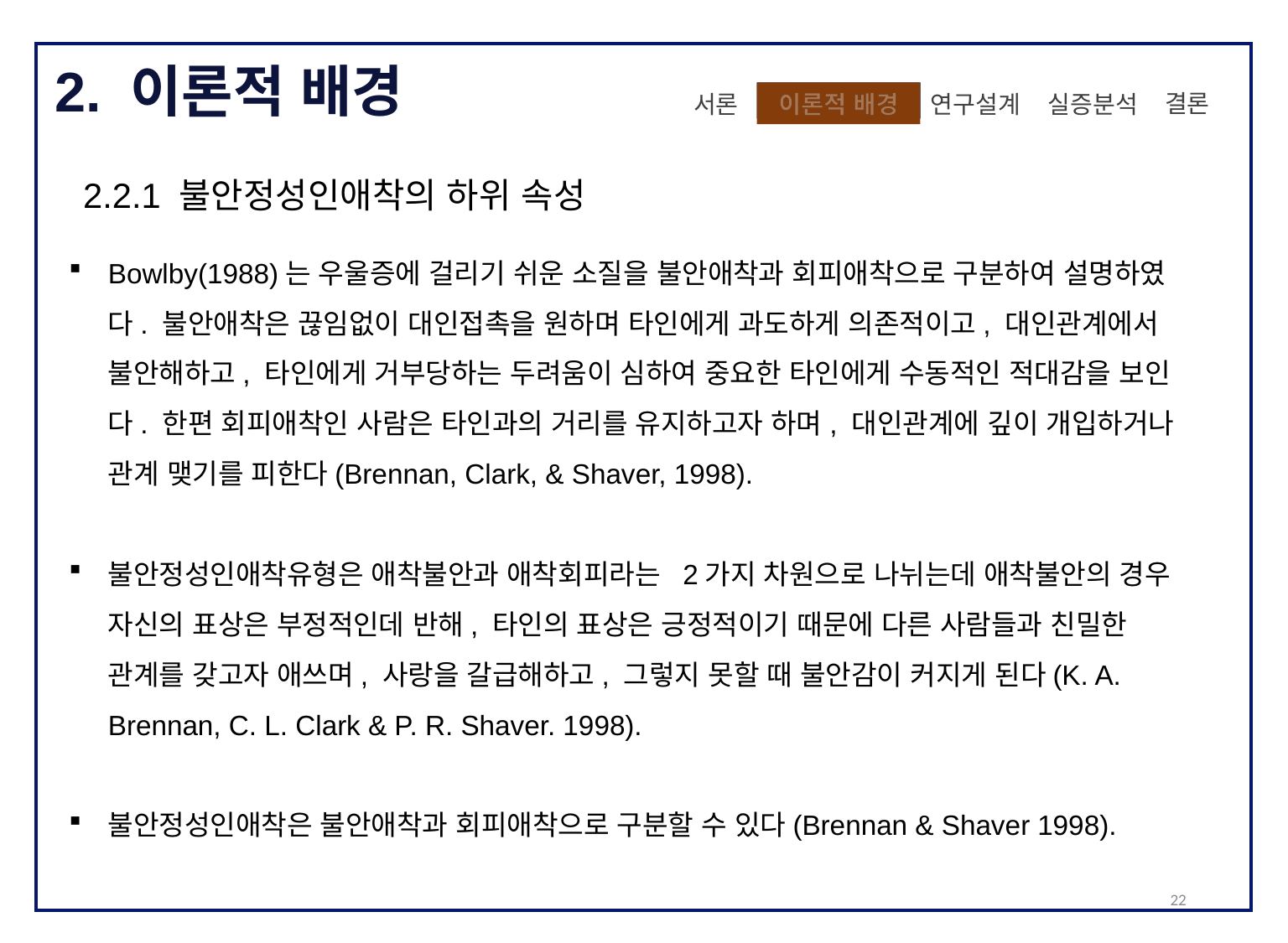

2. 이론적 배경
 결론
실증분석
이론적 배경
이론적 배경

 연구설계
서론
2.2.1 불안정성인애착의 하위 속성
Bowlby(1988)는 우울증에 걸리기 쉬운 소질을 불안애착과 회피애착으로 구분하여 설명하였다. 불안애착은 끊임없이 대인접촉을 원하며 타인에게 과도하게 의존적이고, 대인관계에서 불안해하고, 타인에게 거부당하는 두려움이 심하여 중요한 타인에게 수동적인 적대감을 보인다. 한편 회피애착인 사람은 타인과의 거리를 유지하고자 하며, 대인관계에 깊이 개입하거나 관계 맺기를 피한다(Brennan, Clark, & Shaver, 1998).

불안정성인애착유형은 애착불안과 애착회피라는  2가지 차원으로 나뉘는데 애착불안의 경우 자신의 표상은 부정적인데 반해, 타인의 표상은 긍정적이기 때문에 다른 사람들과 친밀한 관계를 갖고자 애쓰며, 사랑을 갈급해하고, 그렇지 못할 때 불안감이 커지게 된다(K. A. Brennan, C. L. Clark & P. R. Shaver. 1998).

불안정성인애착은 불안애착과 회피애착으로 구분할 수 있다(Brennan & Shaver 1998).
22